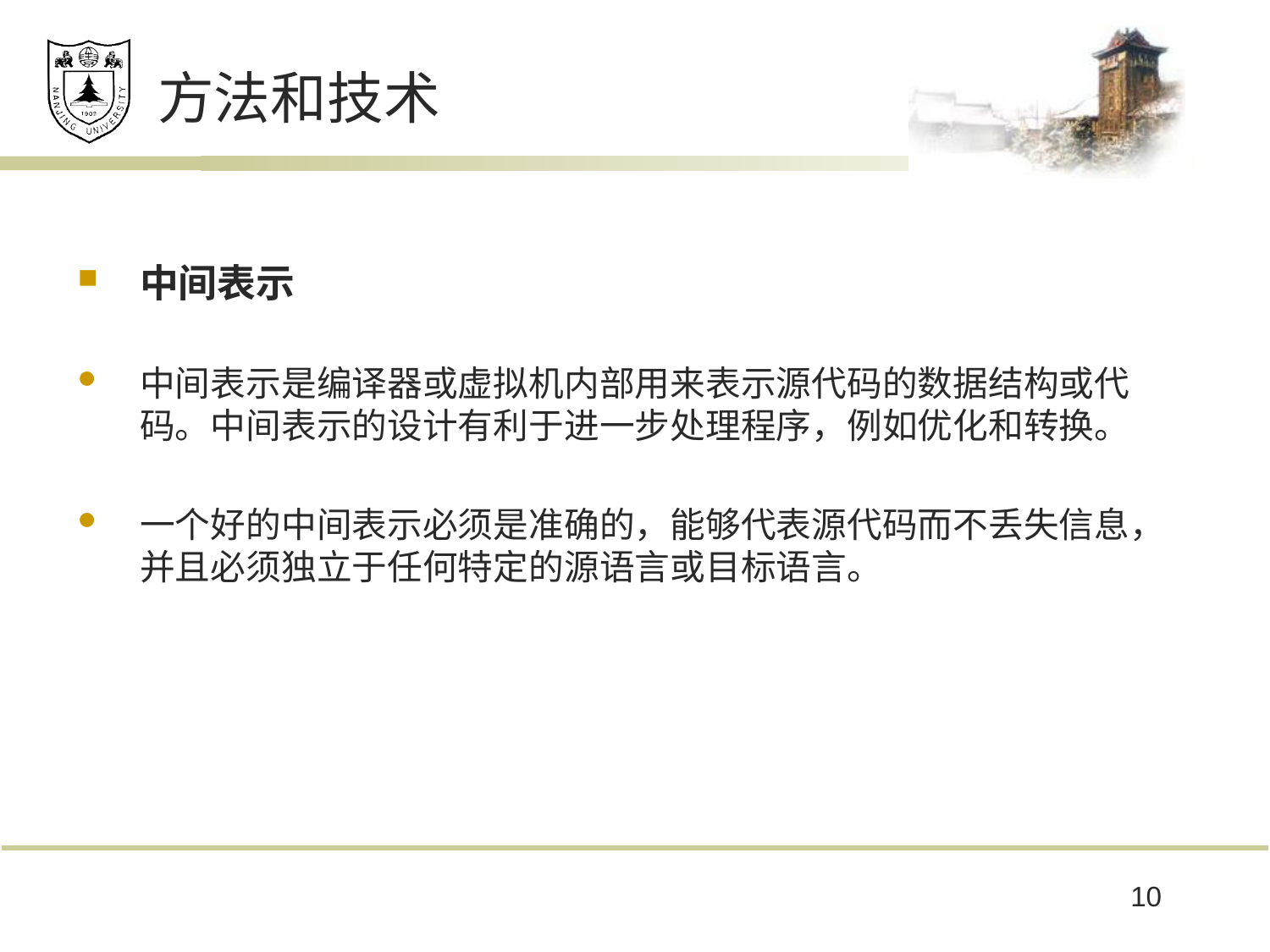

# 方法和技术

中间表示

中间表示是编译器或虚拟机内部用来表示源代码的数据结构或代码。中间表示的设计有利于进一步处理程序，例如优化和转换。

一个好的中间表示必须是准确的，能够代表源代码而不丢失信息，并且必须独立于任何特定的源语言或目标语言。

10